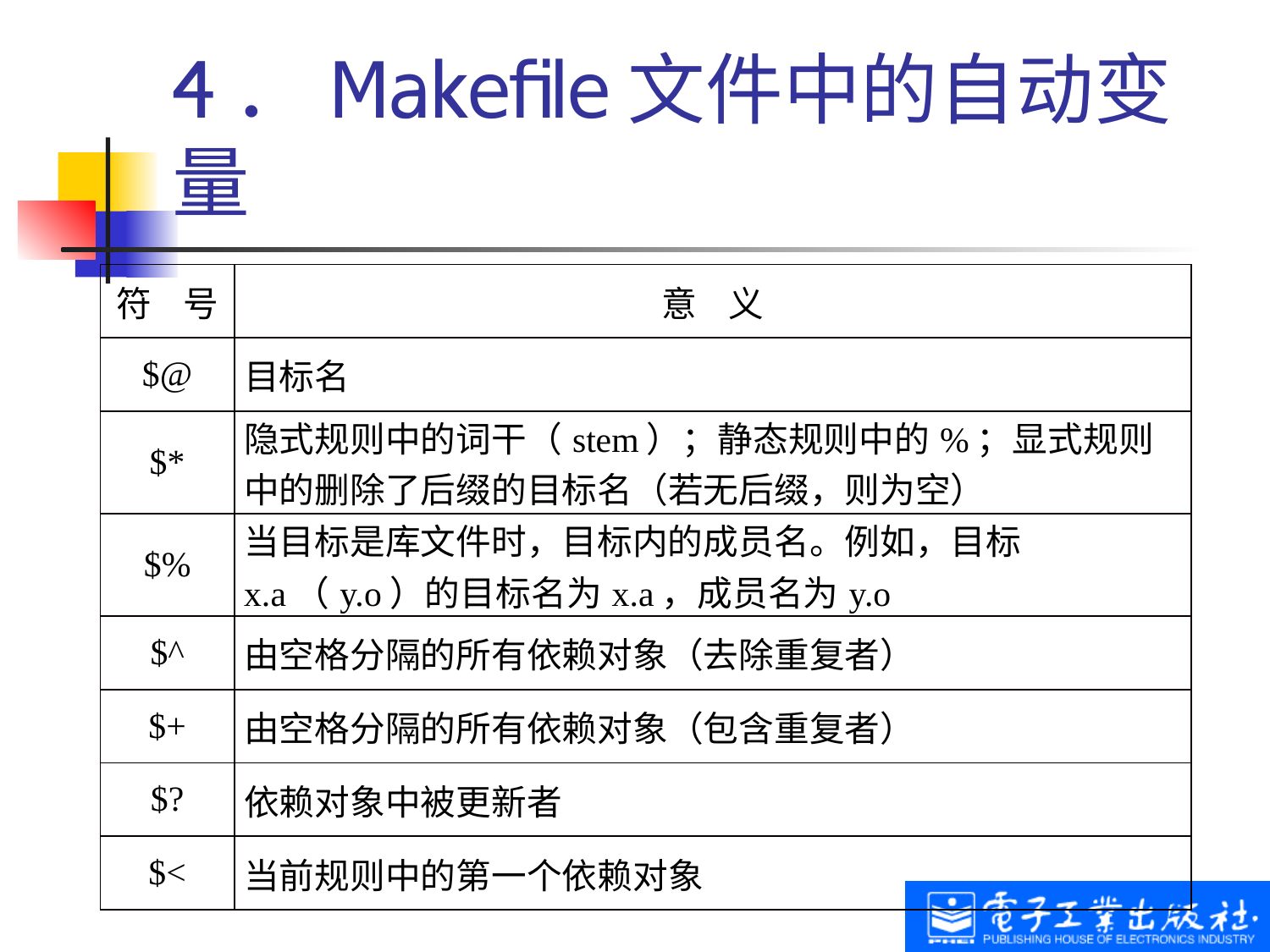

# 4．Makefile文件中的自动变量
| 符 号 | 意 义 |
| --- | --- |
| $@ | 目标名 |
| $\* | 隐式规则中的词干（stem）；静态规则中的%；显式规则中的删除了后缀的目标名（若无后缀，则为空） |
| $% | 当目标是库文件时，目标内的成员名。例如，目标x.a（y.o）的目标名为x.a，成员名为y.o |
| $^ | 由空格分隔的所有依赖对象（去除重复者） |
| $+ | 由空格分隔的所有依赖对象（包含重复者） |
| $? | 依赖对象中被更新者 |
| $< | 当前规则中的第一个依赖对象 |